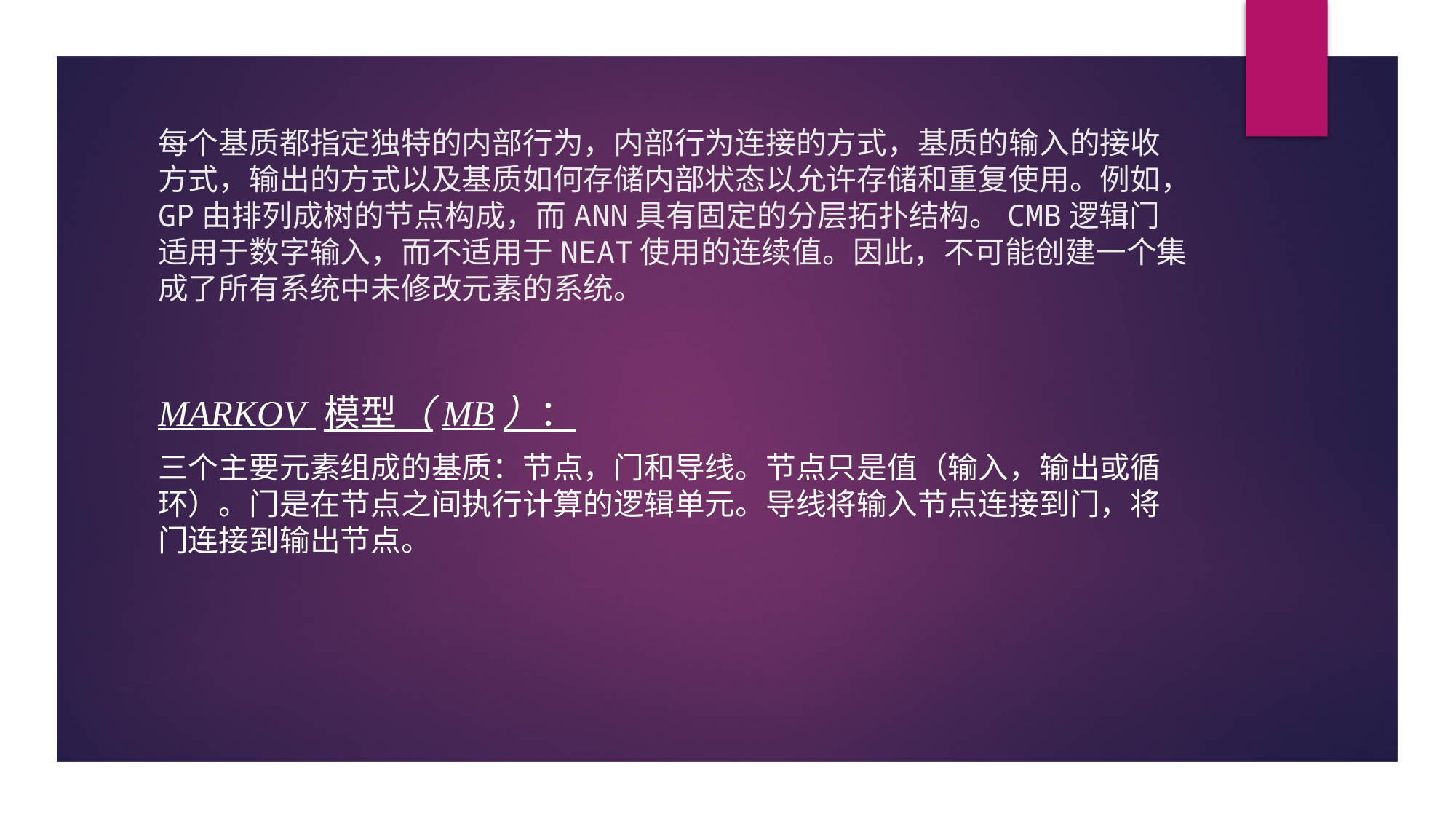

# 每个基质都指定独特的内部行为，内部行为连接的方式，基质的输入的接收方式，输出的方式以及基质如何存储内部状态以允许存储和重复使用。例如，GP由排列成树的节点构成，而ANN具有固定的分层拓扑结构。CMB逻辑门适用于数字输入，而不适用于NEAT使用的连续值。因此，不可能创建一个集成了所有系统中未修改元素的系统。
Markov 模型（MB）：
三个主要元素组成的基质：节点，门和导线。节点只是值（输入，输出或循环）。门是在节点之间执行计算的逻辑单元。导线将输入节点连接到门，将门连接到输出节点。